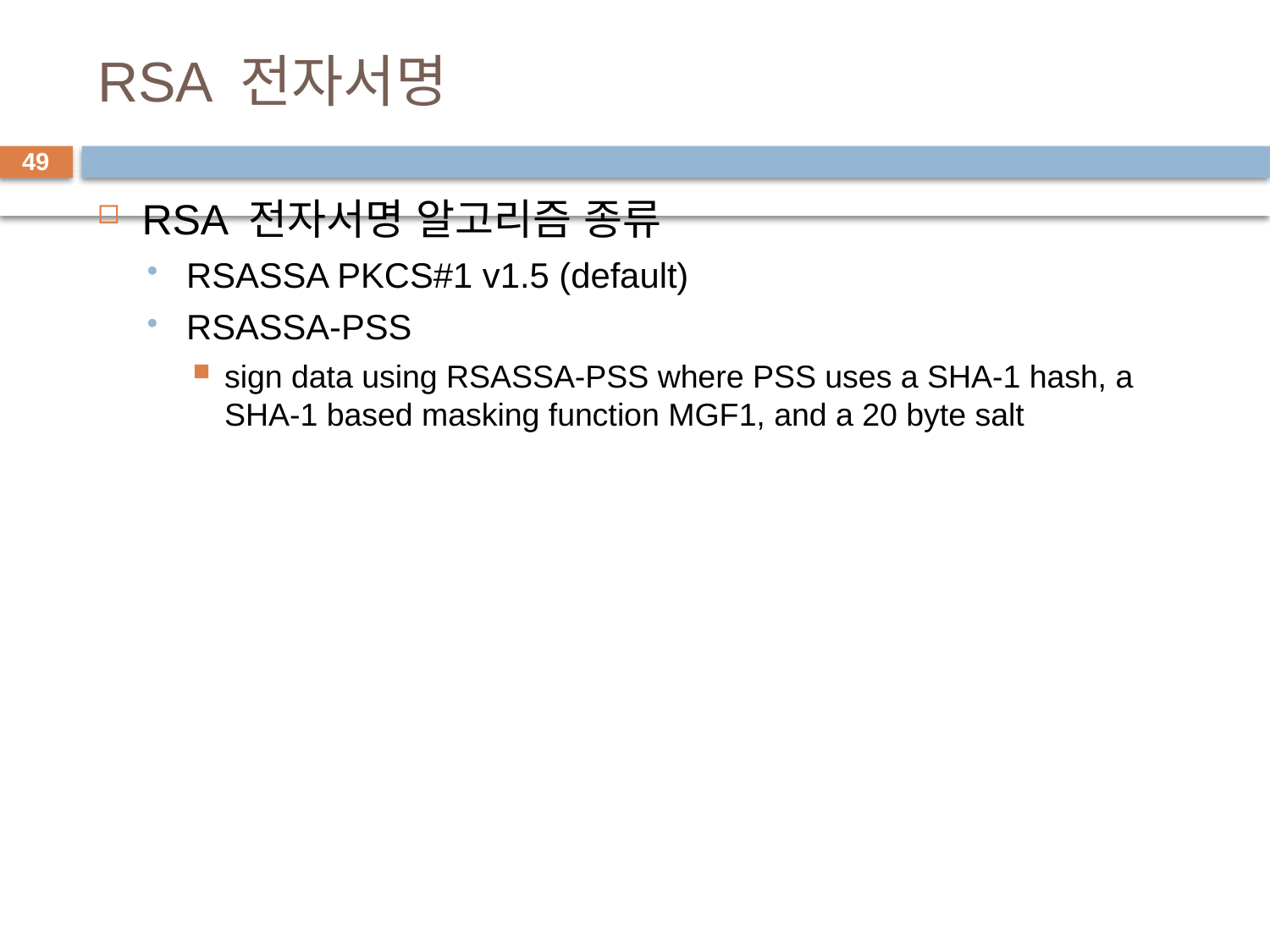

# RSA 전자서명
49
RSA 전자서명 알고리즘 종류
RSASSA PKCS#1 v1.5 (default)
RSASSA-PSS
sign data using RSASSA-PSS where PSS uses a SHA-1 hash, a SHA-1 based masking function MGF1, and a 20 byte salt